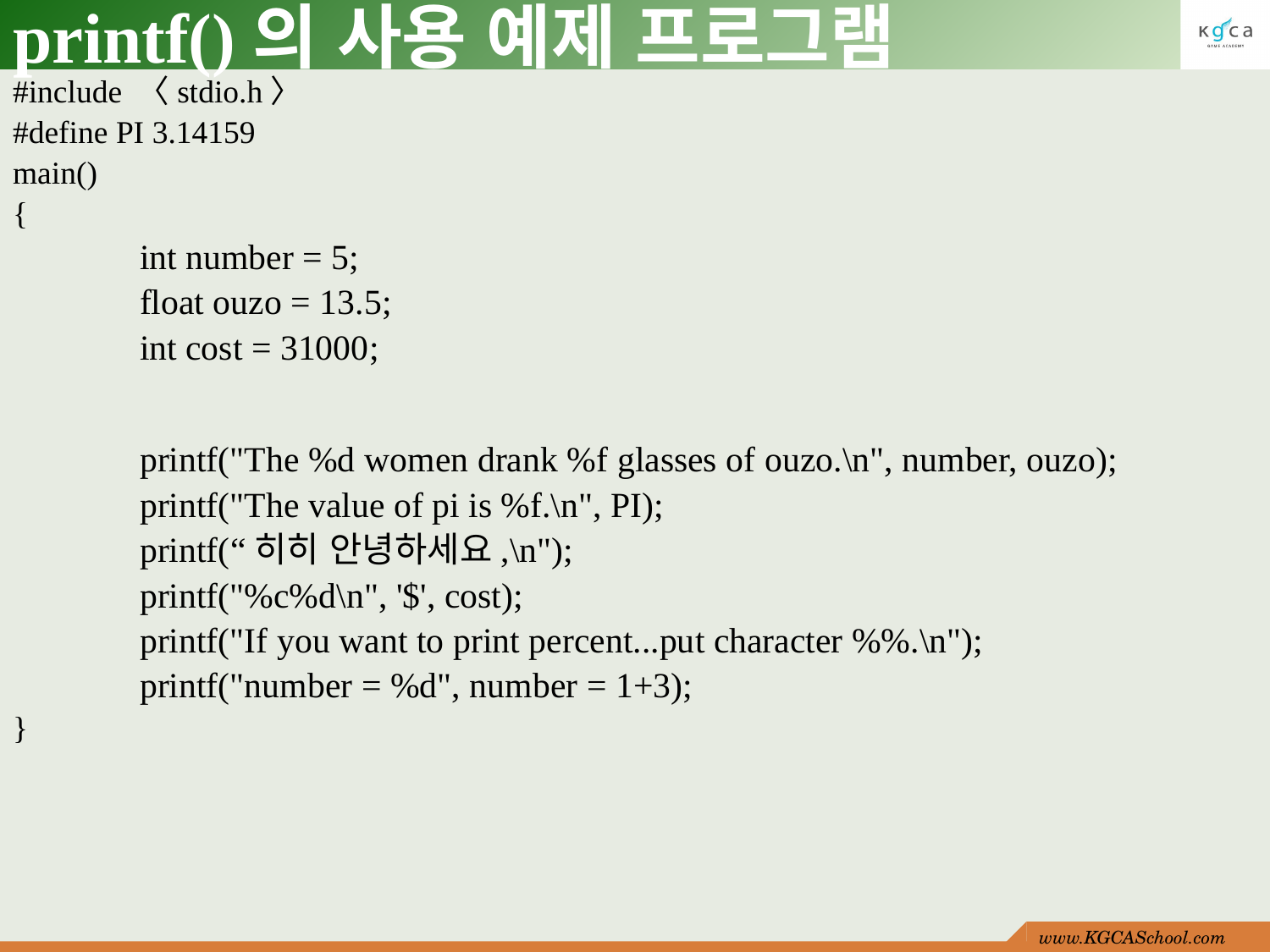

# printf()의 사용 예제 프로그램
#include 〈stdio.h〉
#define PI 3.14159
main()
{
int number = 5;
float ouzo = 13.5;
int cost = 31000;

printf("The %d women drank %f glasses of ouzo.\n", number, ouzo);
printf("The value of pi is %f.\n", PI);
printf(“히히 안녕하세요,\n");
printf("%c%d\n", '$', cost);
printf("If you want to print percent...put character %%.\n");
printf("number = %d", number = 1+3);
}